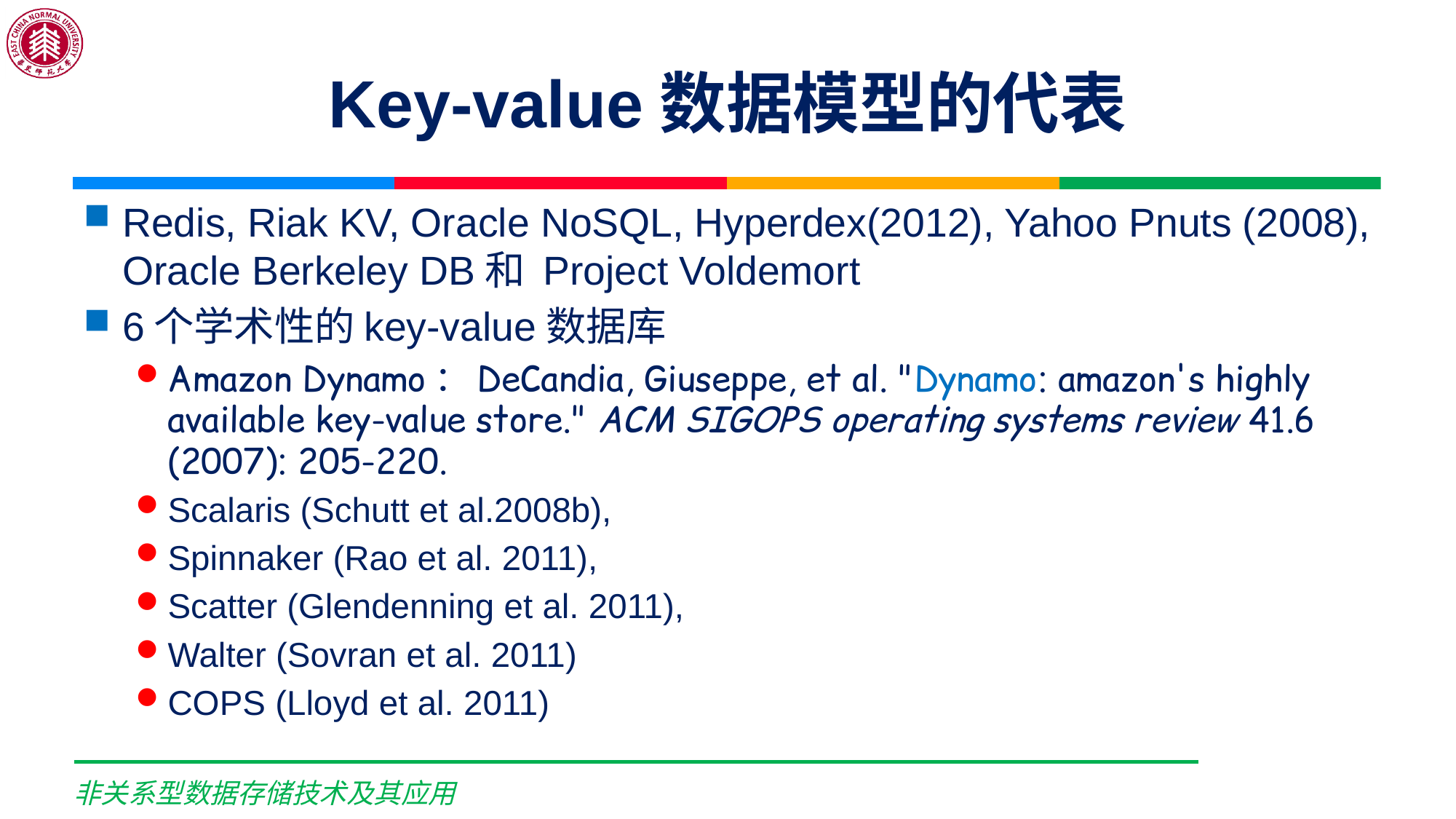

# Key-value数据模型的代表
Redis, Riak KV, Oracle NoSQL, Hyperdex(2012), Yahoo Pnuts (2008), Oracle Berkeley DB和 Project Voldemort
6个学术性的key-value数据库
Amazon Dynamo：DeCandia, Giuseppe, et al. "Dynamo: amazon's highly available key-value store." ACM SIGOPS operating systems review 41.6 (2007): 205-220.
Scalaris (Schutt et al.2008b),
Spinnaker (Rao et al. 2011),
Scatter (Glendenning et al. 2011),
Walter (Sovran et al. 2011)
COPS (Lloyd et al. 2011)